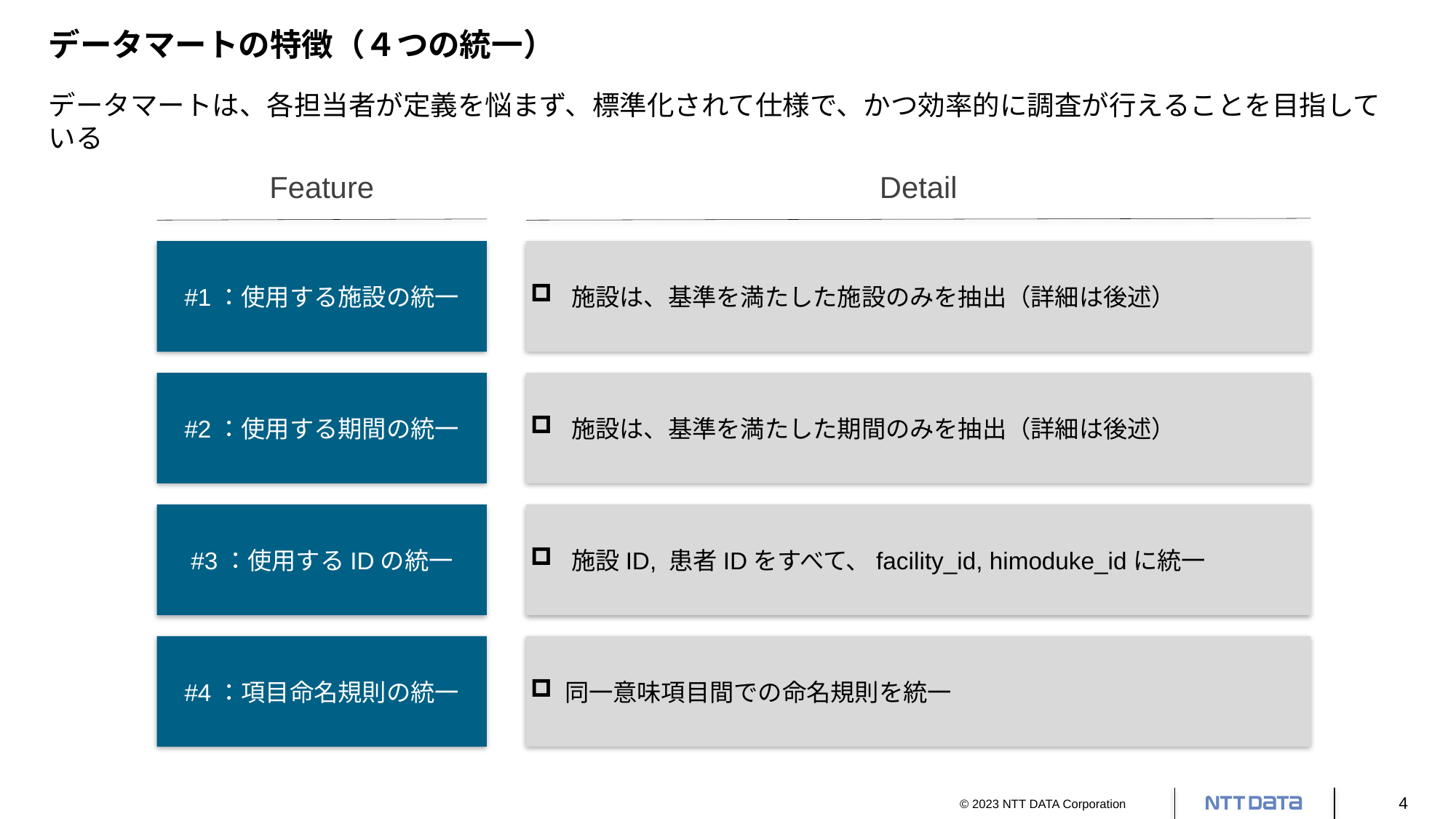

# データマートの特徴（４つの統一）
データマートは、各担当者が定義を悩まず、標準化されて仕様で、かつ効率的に調査が行えることを目指している
Feature
Detail
#1：使用する施設の統一
施設は、基準を満たした施設のみを抽出（詳細は後述）
#2：使用する期間の統一
施設は、基準を満たした期間のみを抽出（詳細は後述）
#3：使用するIDの統一
施設ID, 患者IDをすべて、facility_id, himoduke_idに統一
#4：項目命名規則の統一
同一意味項目間での命名規則を統一